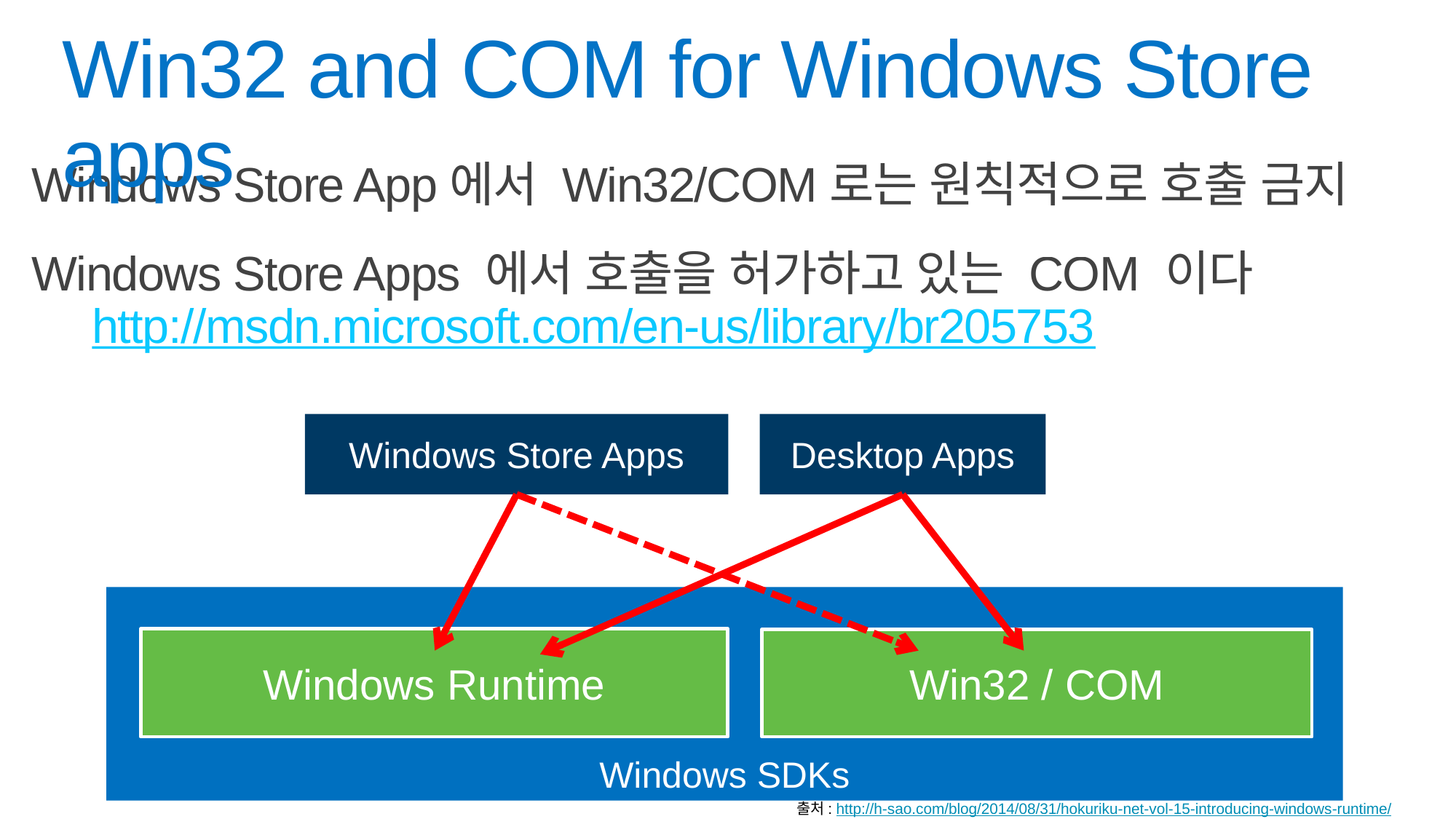

# Win32 and COM for Windows Store apps
Windows Store App에서 Win32/COM로는 원칙적으로 호출 금지
Windows Store Apps 에서 호출을 허가하고 있는 COM 이다
　http://msdn.microsoft.com/en-us/library/br205753
Desktop Apps
Windows Store Apps
Windows SDKs
Windows Runtime
Win32 / COM
출처: http://h-sao.com/blog/2014/08/31/hokuriku-net-vol-15-introducing-windows-runtime/